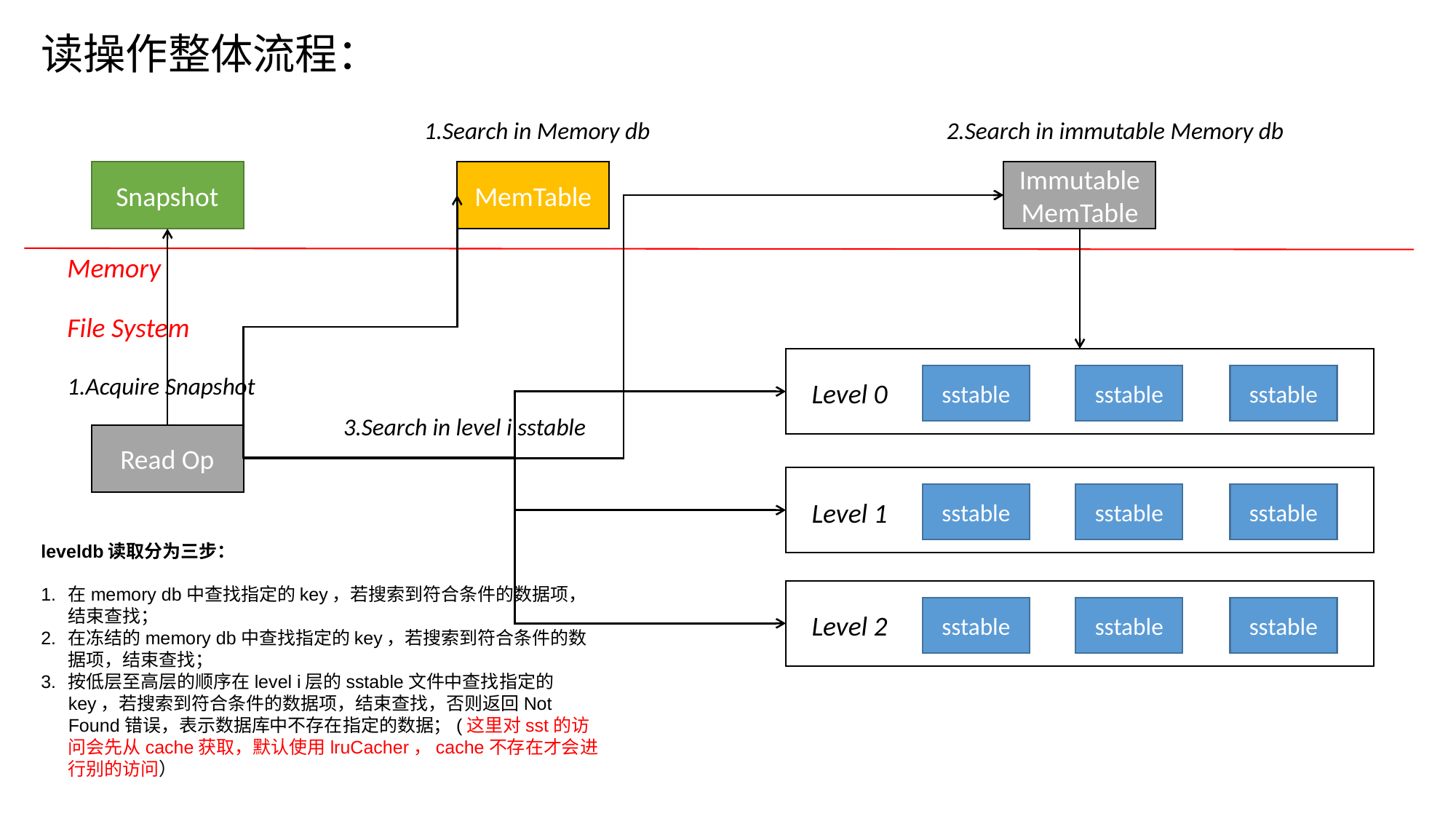

读操作整体流程：
1.Search in Memory db
2.Search in immutable Memory db
Snapshot
MemTable
Immutable
MemTable
Memory
File System

sstable
sstable
sstable
Level 0
1.Acquire Snapshot
3.Search in level i sstable
Read Op

sstable
sstable
sstable
Level 1

sstable
sstable
sstable
Level 2
leveldb读取分为三步：

在memory db中查找指定的key，若搜索到符合条件的数据项，结束查找；
在冻结的memory db中查找指定的key，若搜索到符合条件的数据项，结束查找；
按低层至高层的顺序在level i层的sstable文件中查找指定的key，若搜索到符合条件的数据项，结束查找，否则返回Not Found错误，表示数据库中不存在指定的数据；(这里对sst的访问会先从cache获取，默认使用lruCacher，cache不存在才会进行别的访问）